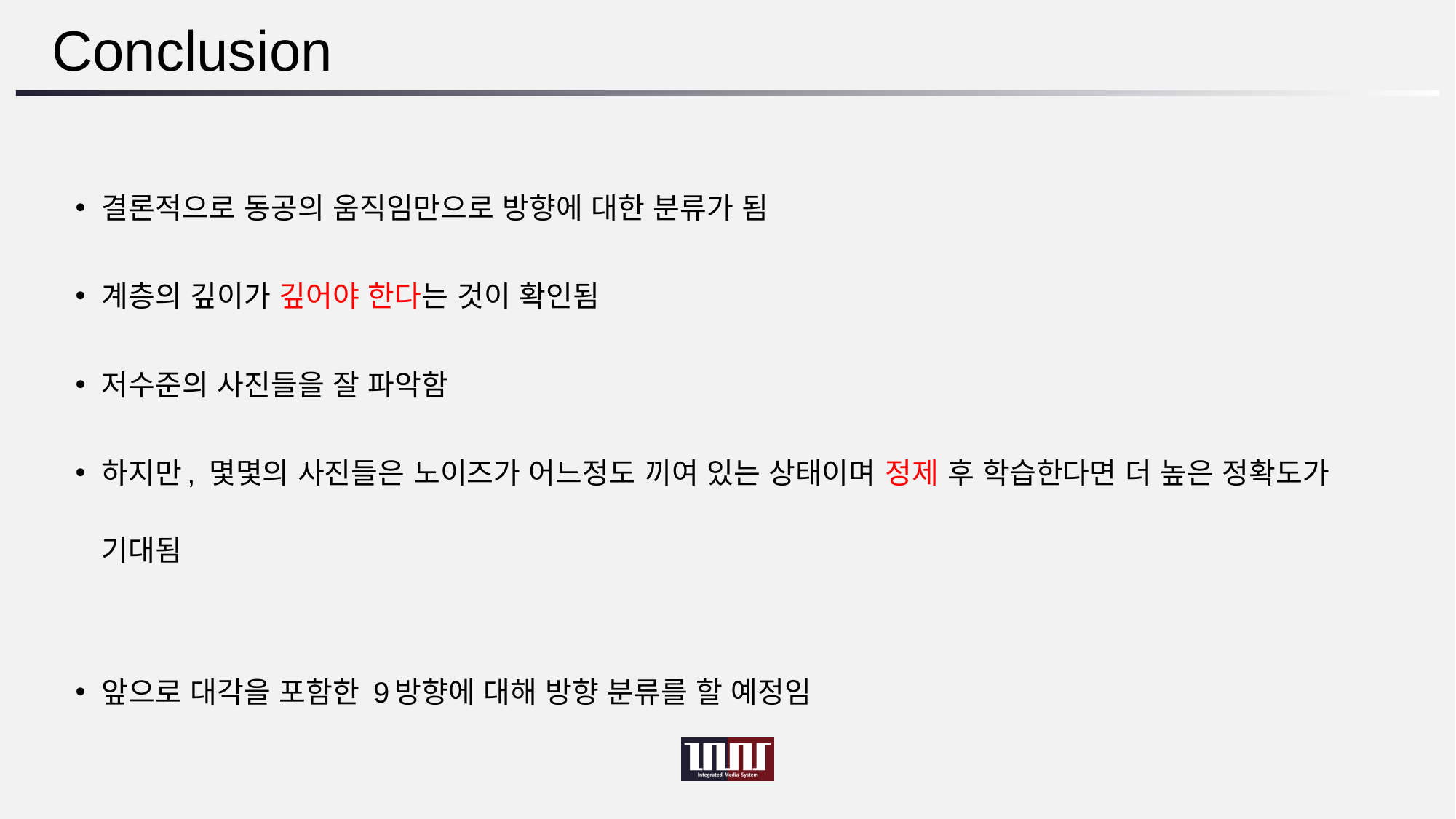

# Conclusion
결론적으로 동공의 움직임만으로 방향에 대한 분류가 됨
계층의 깊이가 깊어야 한다는 것이 확인됨
저수준의 사진들을 잘 파악함
하지만, 몇몇의 사진들은 노이즈가 어느정도 끼여 있는 상태이며 정제 후 학습한다면 더 높은 정확도가 기대됨

앞으로 대각을 포함한 9방향에 대해 방향 분류를 할 예정임